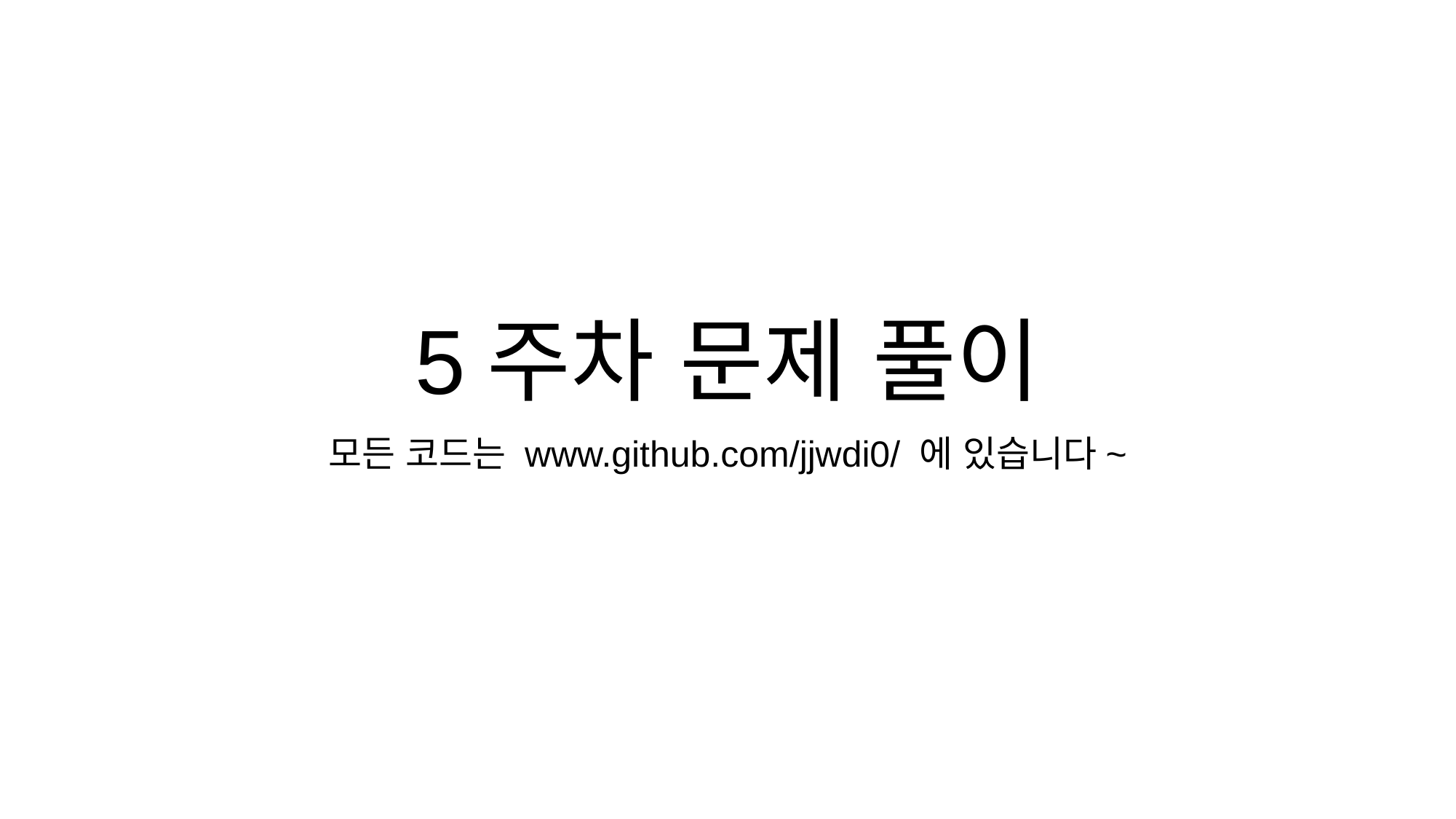

# 5주차 문제 풀이
모든 코드는 www.github.com/jjwdi0/ 에 있습니다~